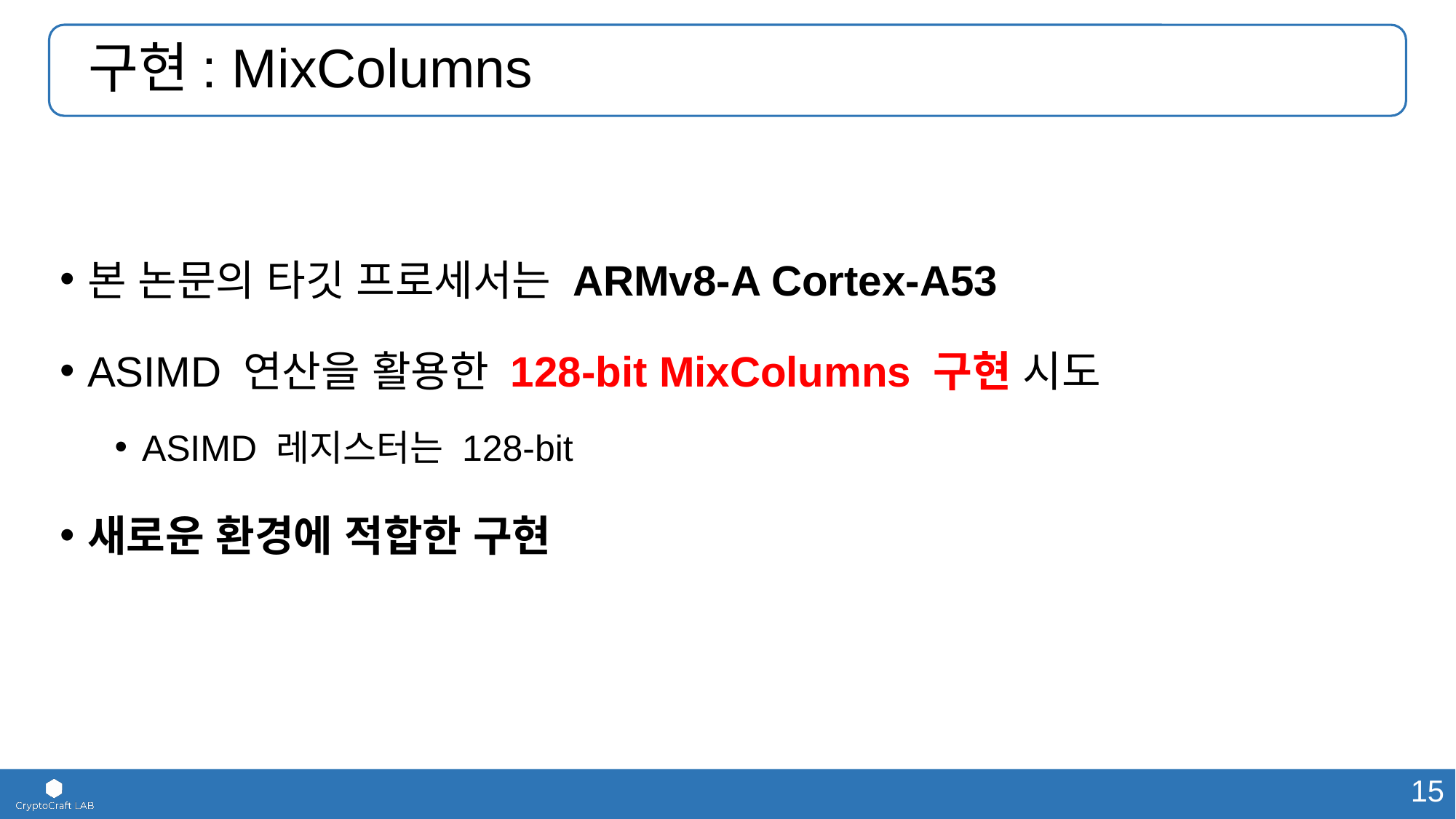

# 구현: MixColumns
본 논문의 타깃 프로세서는 ARMv8-A Cortex-A53
ASIMD 연산을 활용한 128-bit MixColumns 구현 시도
ASIMD 레지스터는 128-bit
새로운 환경에 적합한 구현